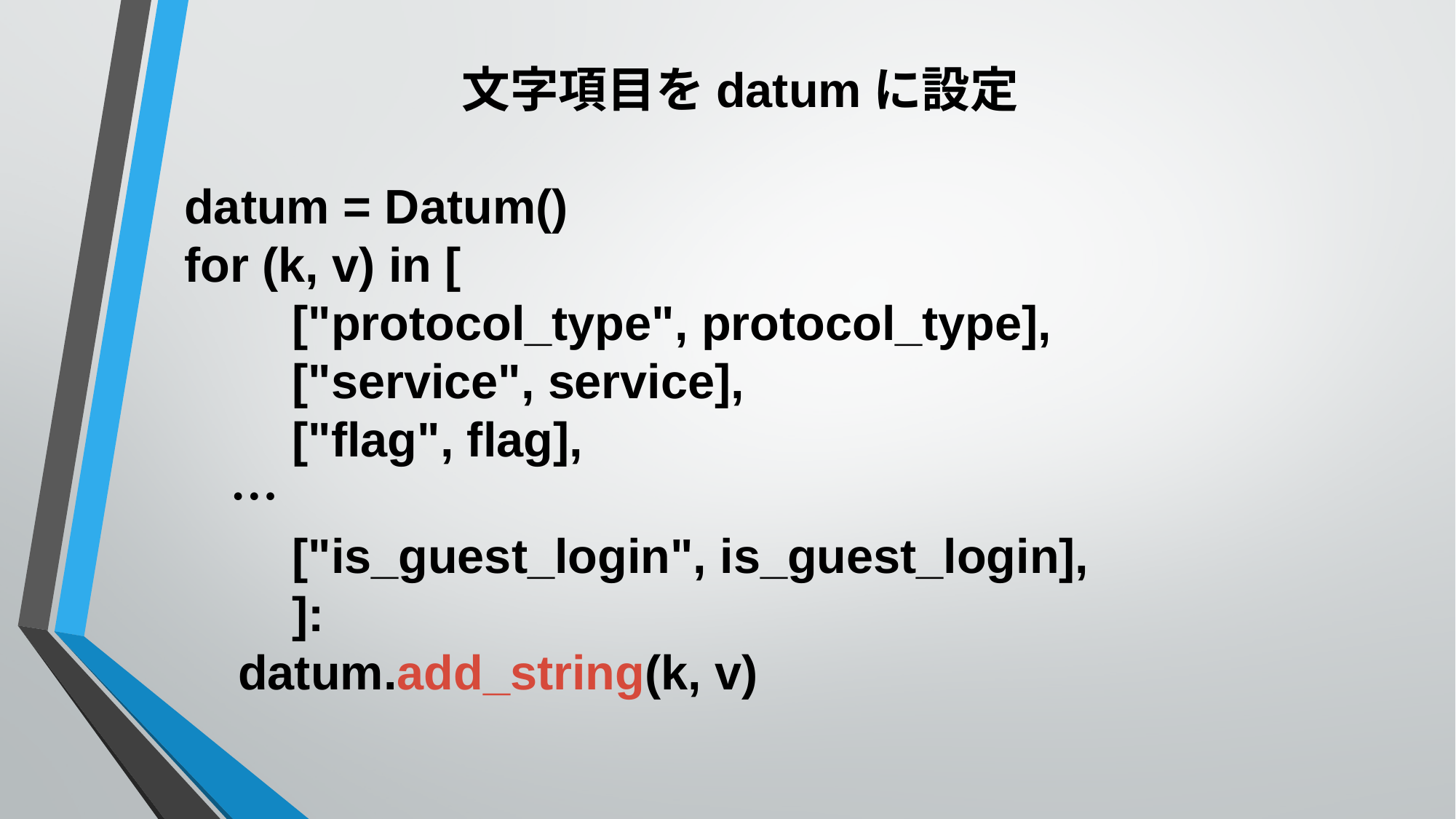

文字項目をdatumに設定

           datum = Datum()
           for (k, v) in [
                   ["protocol_type", protocol_type],
                   ["service", service],
                   ["flag", flag],
　　　　…
                   ["is_guest_login", is_guest_login],
                   ]:
               datum.add_string(k, v)